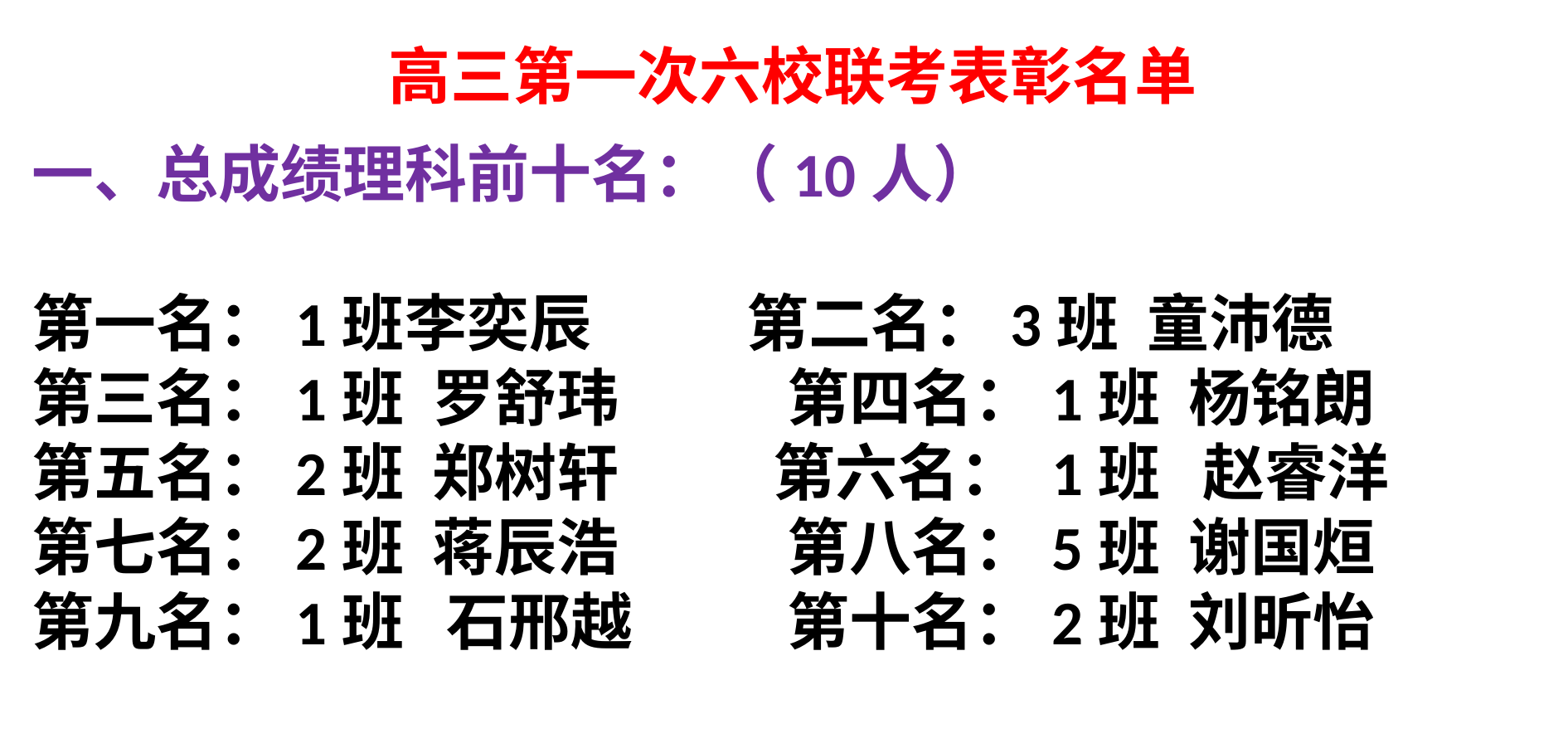

高三第一次六校联考表彰名单
一、总成绩理科前十名：（10人）

第一名：1班	李奕辰           第二名：3班  童沛德
第三名：1班  罗舒玮            第四名：1班  杨铭朗
第五名：2班  郑树轩           第六名： 1班   赵睿洋
第七名：2班  蒋辰浩            第八名：5班  谢国烜
第九名：1班   石邢越           第十名：2班  刘昕怡